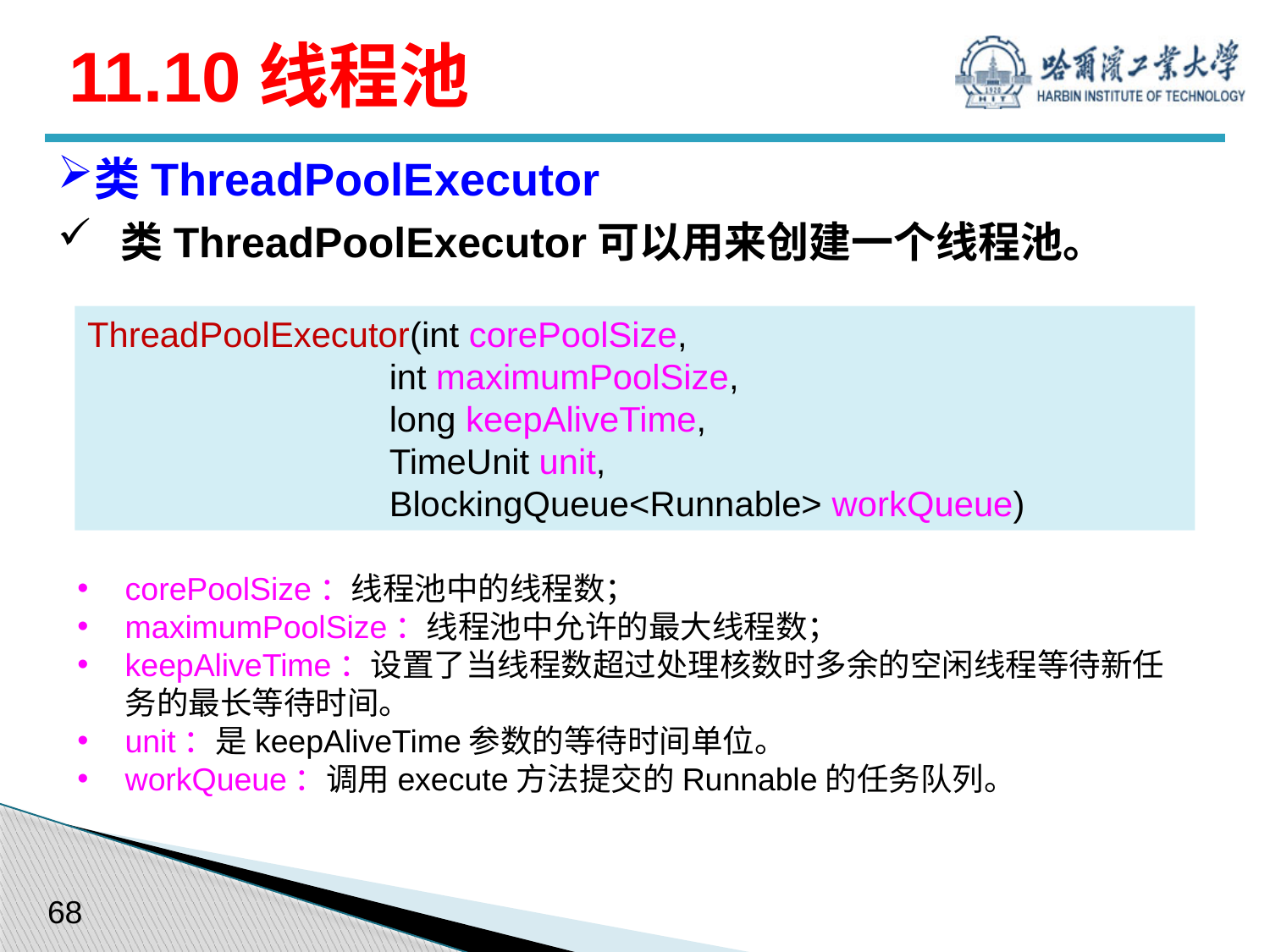

# 11.10线程池
类ThreadPoolExecutor
类ThreadPoolExecutor可以用来创建一个线程池。
ThreadPoolExecutor(int corePoolSize,
                               int maximumPoolSize,
                               long keepAliveTime,
                               TimeUnit unit,
                               BlockingQueue<Runnable> workQueue)
corePoolSize：线程池中的线程数；
maximumPoolSize：线程池中允许的最大线程数；
keepAliveTime：设置了当线程数超过处理核数时多余的空闲线程等待新任务的最长等待时间。
unit：是keepAliveTime参数的等待时间单位。
workQueue：调用execute方法提交的Runnable的任务队列。